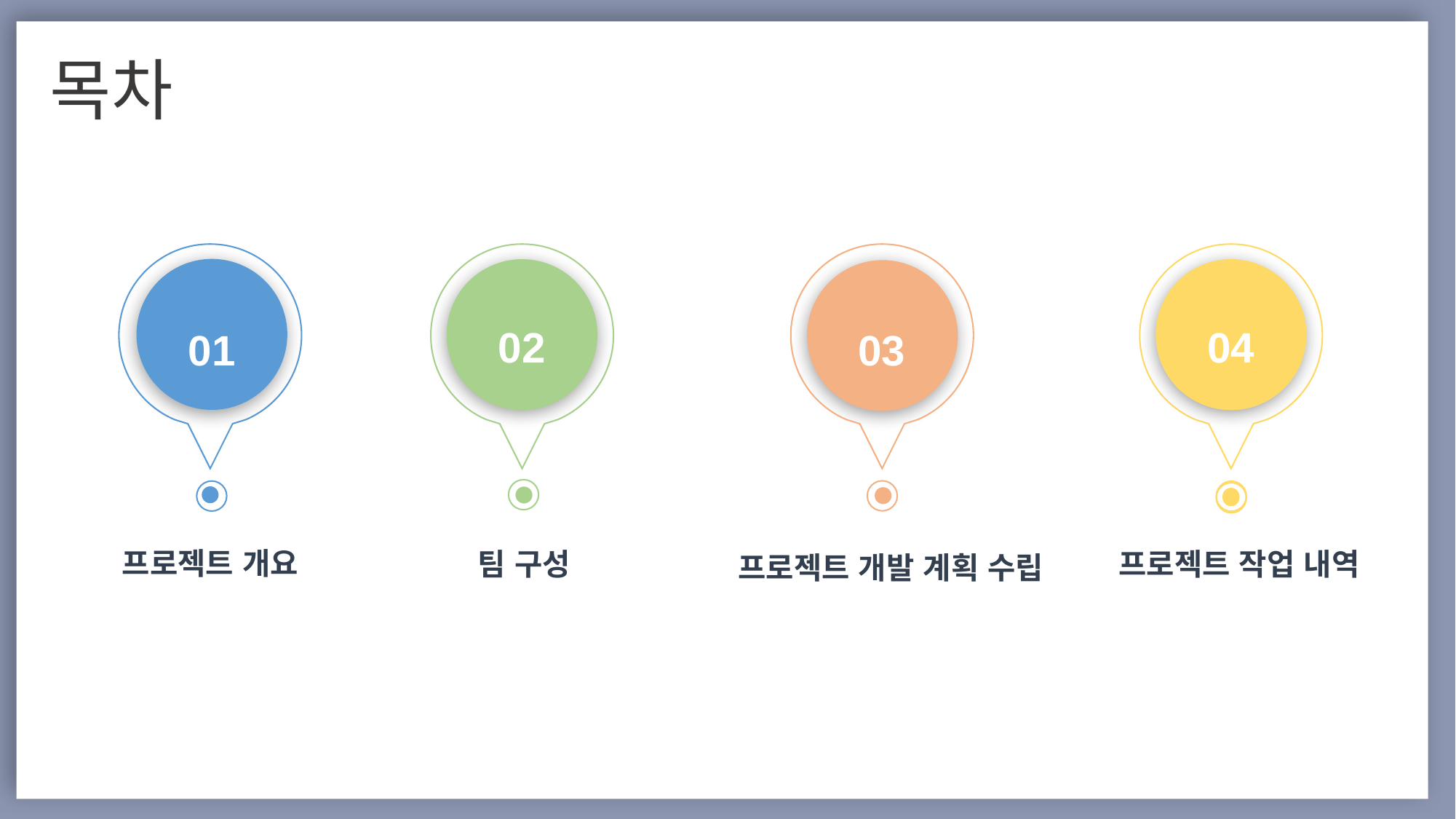

목차

02
04
01
03

프로젝트 개요
팀 구성
프로젝트 작업 내역
프로젝트 개발 계획 수립